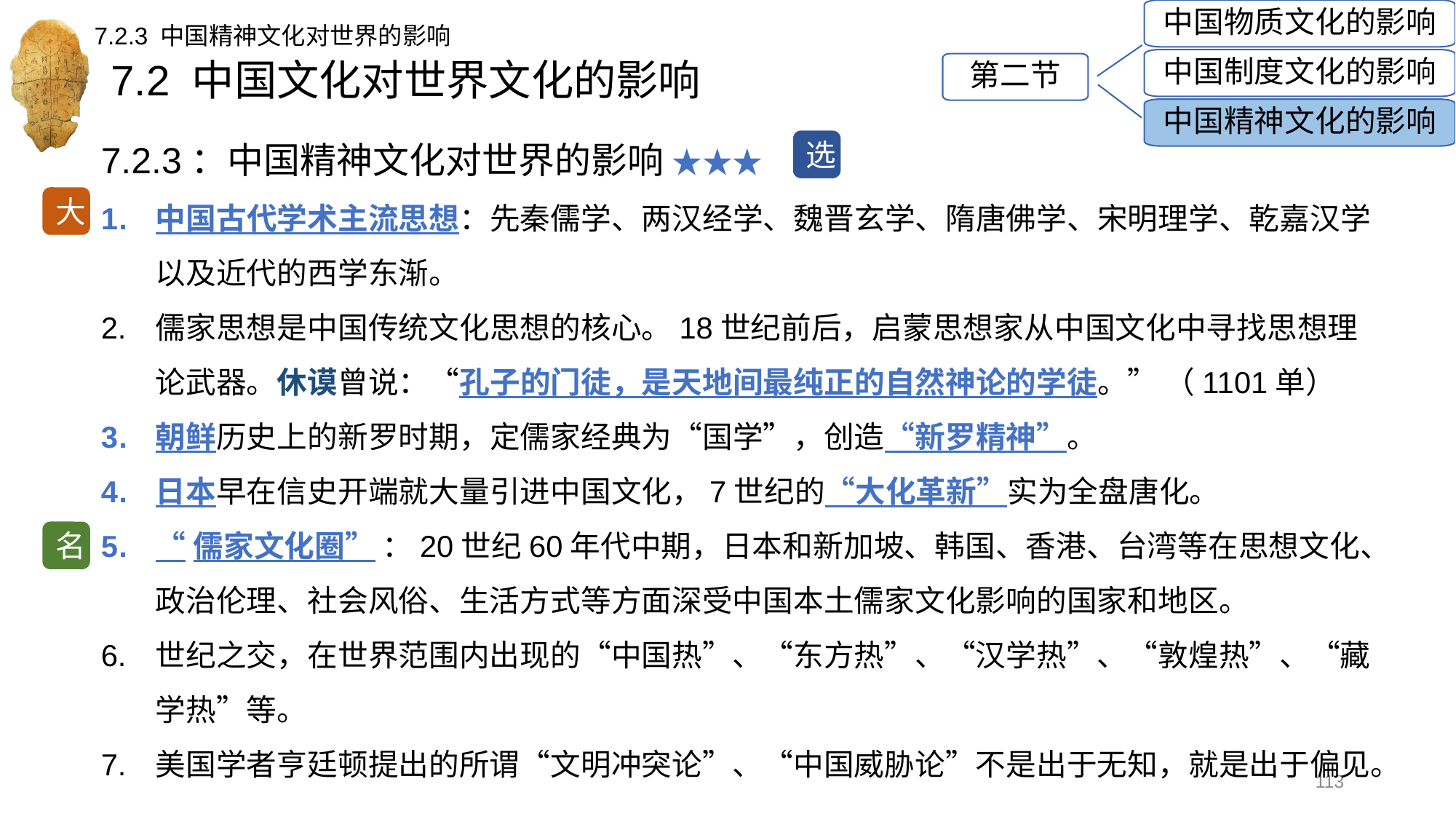

中国物质文化的影响
7.2.3 中国精神文化对世界的影响

# 7.2 中国文化对世界文化的影响
中国制度文化的影响
第二节

中国精神文化的影响
7.2.3：中国精神文化对世界的影响 ★★★
中国古代学术主流思想：先秦儒学、两汉经学、魏晋玄学、隋唐佛学、宋明理学、乾嘉汉学以及近代的西学东渐。
儒家思想是中国传统文化思想的核心。18世纪前后，启蒙思想家从中国文化中寻找思想理论武器。休谟曾说：“孔子的门徒，是天地间最纯正的自然神论的学徒。” （1101单）
朝鲜历史上的新罗时期，定儒家经典为“国学”，创造“新罗精神”。
日本早在信史开端就大量引进中国文化，7世纪的“大化革新”实为全盘唐化。
“儒家文化圈” ：20世纪60年代中期，日本和新加坡、韩国、香港、台湾等在思想文化、政治伦理、社会风俗、生活方式等方面深受中国本土儒家文化影响的国家和地区。
世纪之交，在世界范围内出现的“中国热”、“东方热”、“汉学热”、“敦煌热”、“藏学热”等。
美国学者亨廷顿提出的所谓“文明冲突论”、“中国威胁论”不是出于无知，就是出于偏见。
选
大
名
113